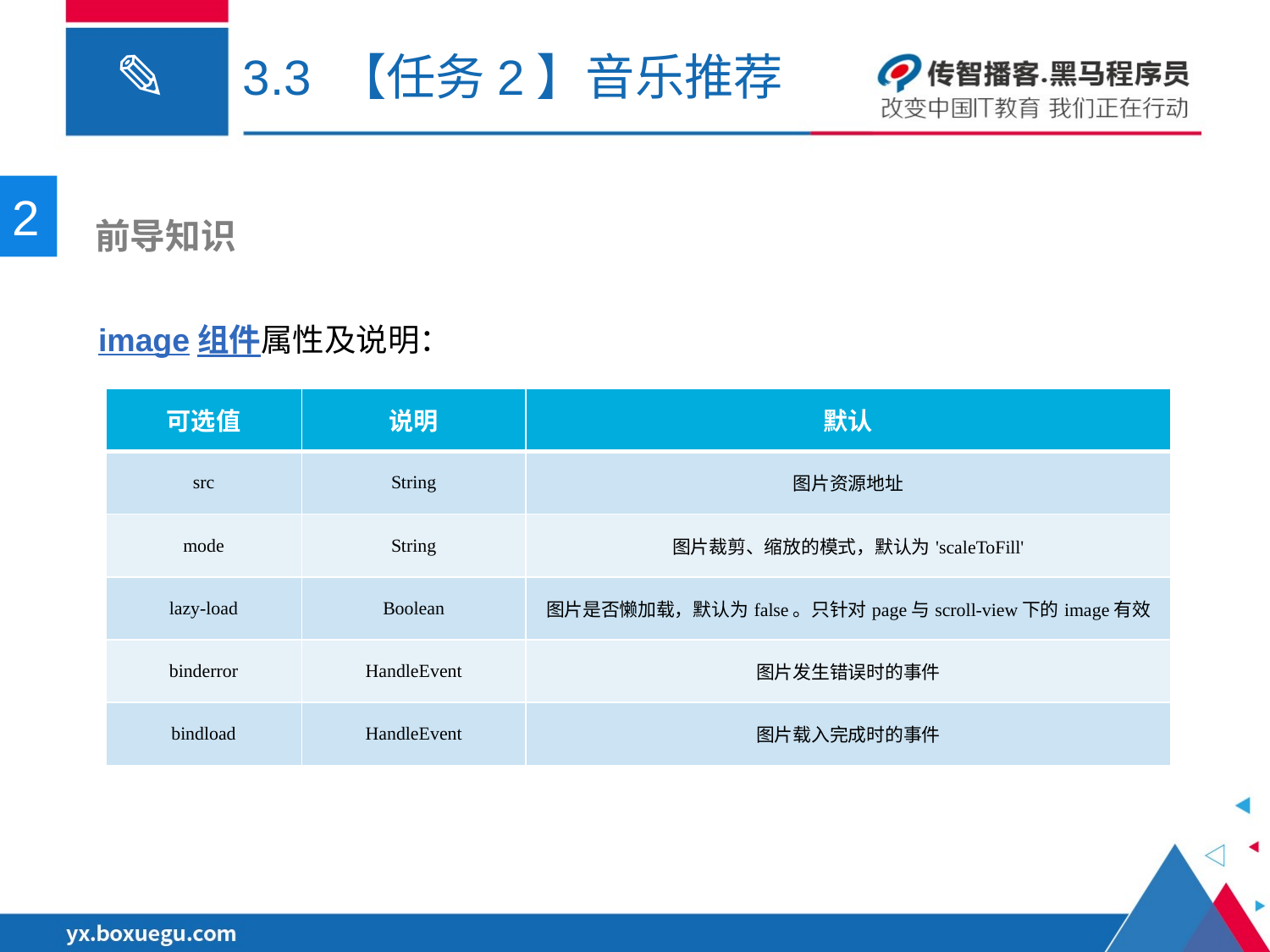

# 3.3 【任务2】音乐推荐

2
  前导知识
image组件属性及说明：
| 可选值 | 说明 | 默认 |
| --- | --- | --- |
| src | String | 图片资源地址 |
| mode | String | 图片裁剪、缩放的模式，默认为'scaleToFill' |
| lazy-load | Boolean | 图片是否懒加载，默认为false。只针对page与scroll-view下的image有效 |
| binderror | HandleEvent | 图片发生错误时的事件 |
| bindload | HandleEvent | 图片载入完成时的事件 |